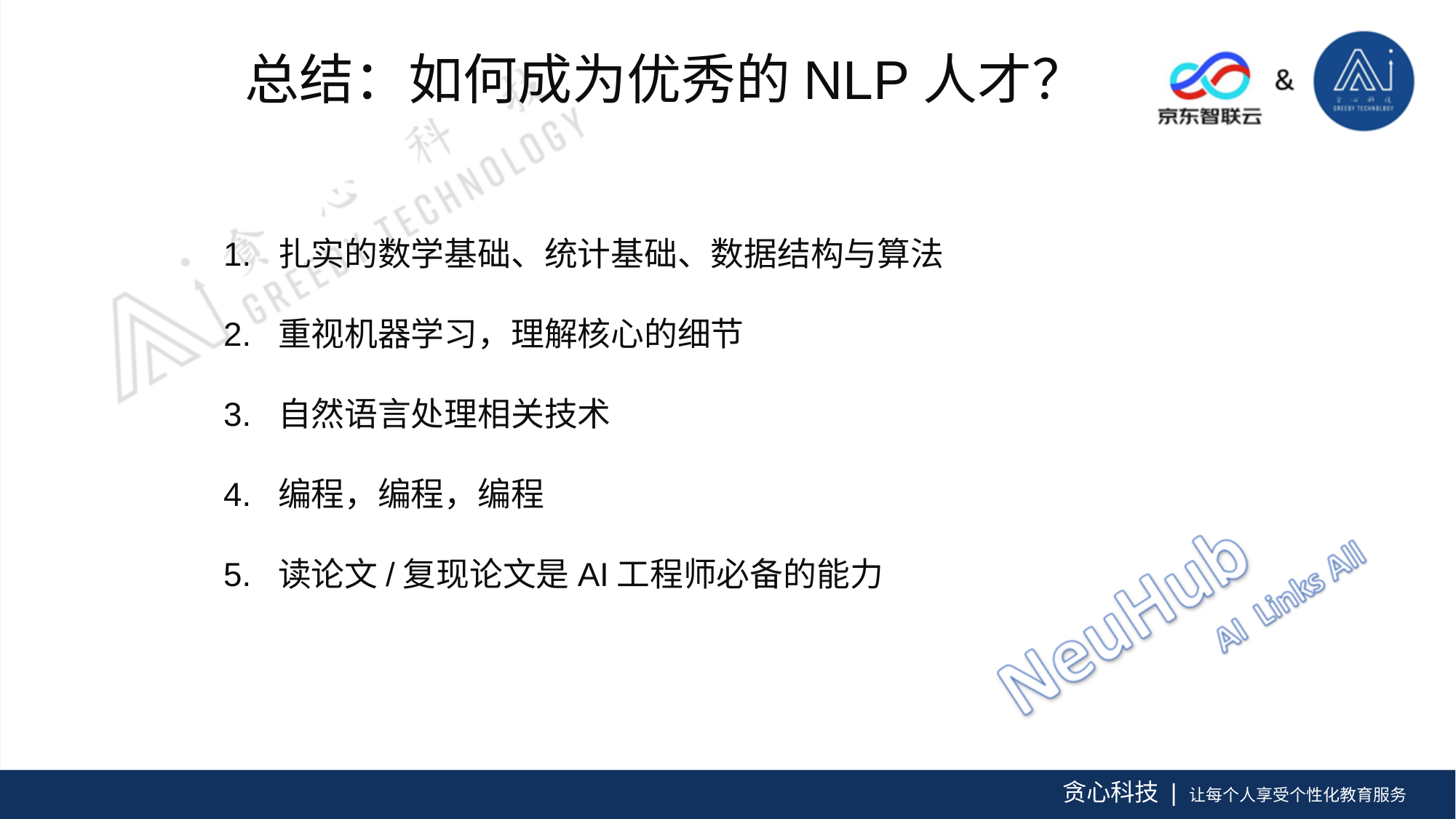

总结：如何成为优秀的NLP人才？
扎实的数学基础、统计基础、数据结构与算法
重视机器学习，理解核心的细节
自然语言处理相关技术
编程，编程，编程
读论文/复现论文是AI工程师必备的能力